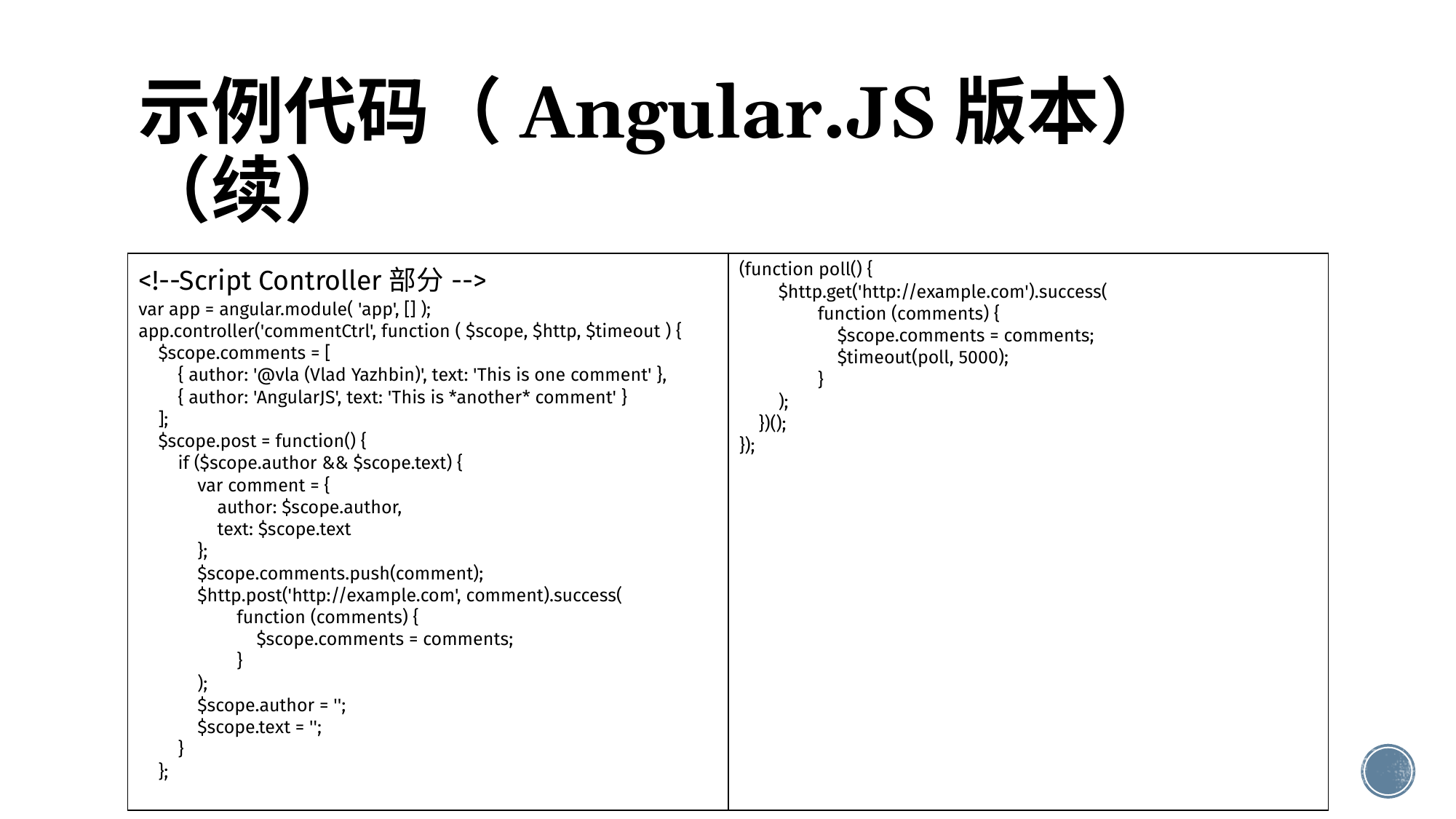

# 示例代码（Angular.JS版本）（续）
| <!--Script Controller部分--> var app = angular.module( 'app', [] ); app.controller('commentCtrl', function ( $scope, $http, $timeout ) { $scope.comments = [ { author: '@vla (Vlad Yazhbin)', text: 'This is one comment' }, { author: 'AngularJS', text: 'This is \*another\* comment' } ]; $scope.post = function() { if ($scope.author && $scope.text) { var comment = { author: $scope.author, text: $scope.text }; $scope.comments.push(comment); $http.post('http://example.com', comment).success( function (comments) { $scope.comments = comments; } ); $scope.author = ''; $scope.text = ''; } }; | (function poll() { $http.get('http://example.com').success( function (comments) { $scope.comments = comments; $timeout(poll, 5000); } ); })(); }); |
| --- | --- |